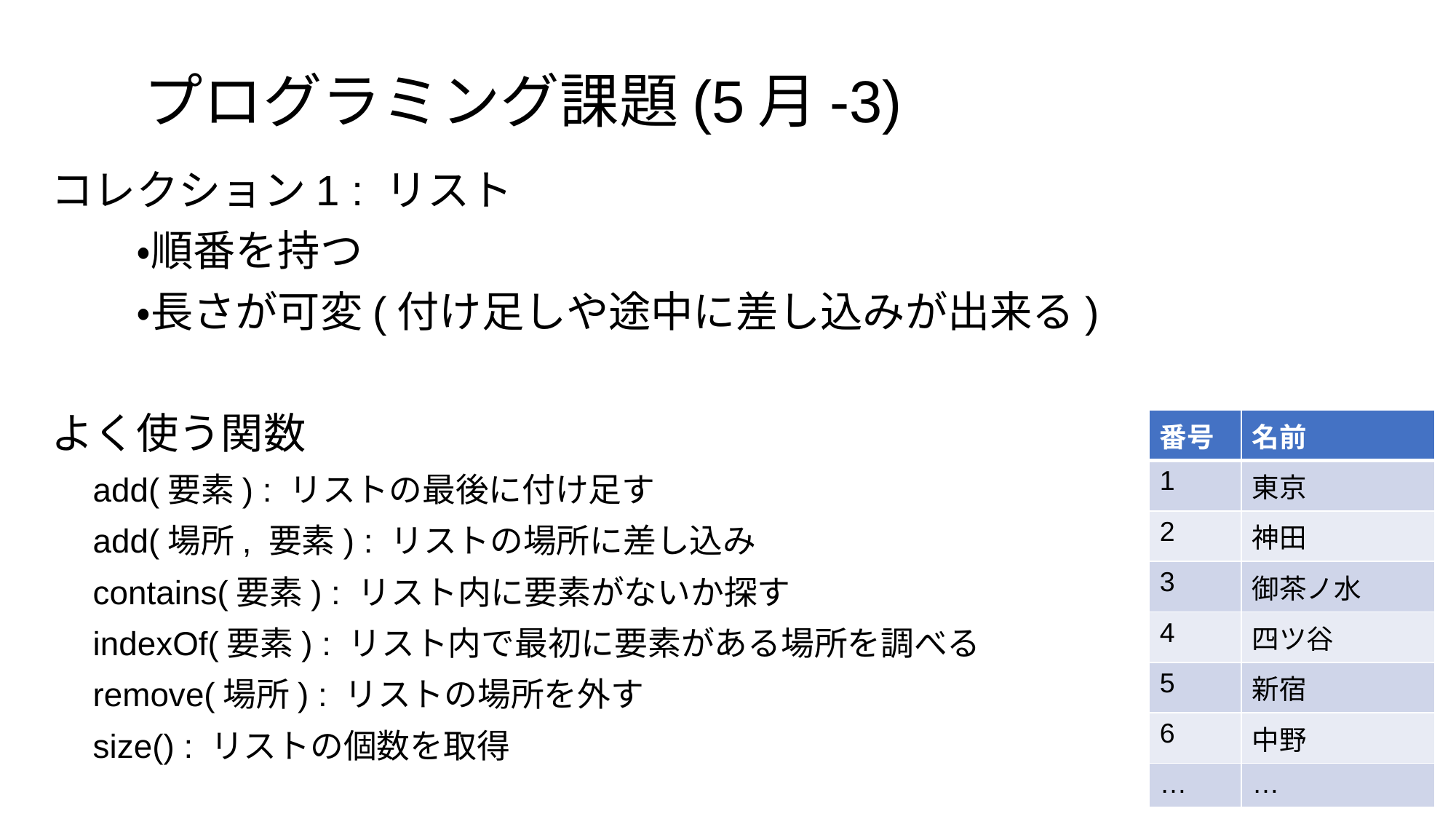

# プログラミング課題(5月-3)
コレクション1 : リスト
　　・順番を持つ
　　・長さが可変(付け足しや途中に差し込みが出来る)

よく使う関数
　add(要素) : リストの最後に付け足す
　add(場所, 要素) : リストの場所に差し込み
　contains(要素) : リスト内に要素がないか探す
　indexOf(要素) : リスト内で最初に要素がある場所を調べる
　remove(場所) : リストの場所を外す
　size() : リストの個数を取得
| 番号 | 名前 |
| --- | --- |
| 1 | 東京 |
| 2 | 神田 |
| 3 | 御茶ノ水 |
| 4 | 四ツ谷 |
| 5 | 新宿 |
| 6 | 中野 |
| … | … |